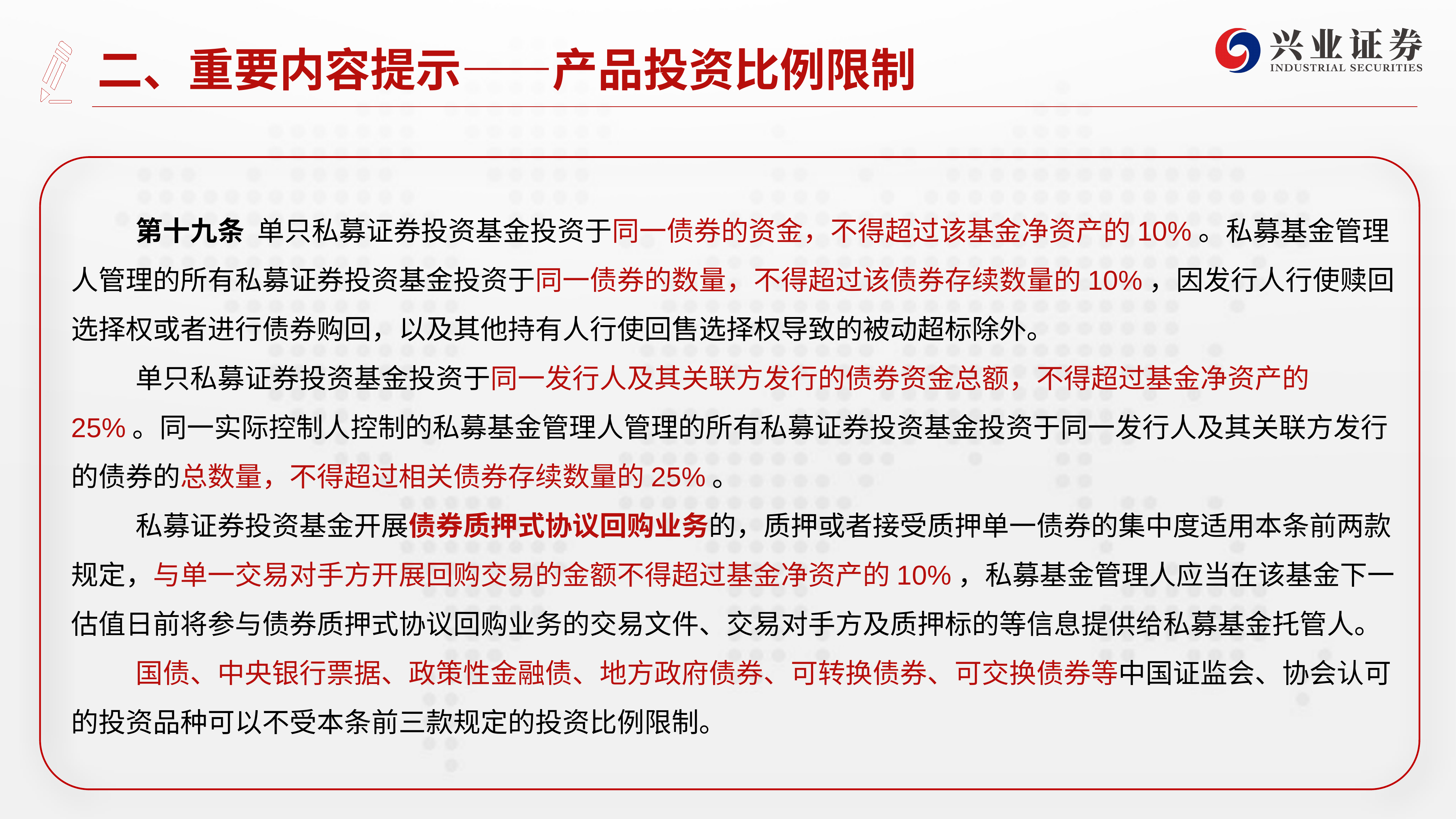

# 二、重要内容提示——产品投资比例限制

第十九条  单只私募证券投资基金投资于同一债券的资金，不得超过该基金净资产的10%。私募基金管理人管理的所有私募证券投资基金投资于同一债券的数量，不得超过该债券存续数量的10%，因发行人行使赎回选择权或者进行债券购回，以及其他持有人行使回售选择权导致的被动超标除外。
单只私募证券投资基金投资于同一发行人及其关联方发行的债券资金总额，不得超过基金净资产的25%。同一实际控制人控制的私募基金管理人管理的所有私募证券投资基金投资于同一发行人及其关联方发行的债券的总数量，不得超过相关债券存续数量的25%。
私募证券投资基金开展债券质押式协议回购业务的，质押或者接受质押单一债券的集中度适用本条前两款规定，与单一交易对手方开展回购交易的金额不得超过基金净资产的10%，私募基金管理人应当在该基金下一估值日前将参与债券质押式协议回购业务的交易文件、交易对手方及质押标的等信息提供给私募基金托管人。
国债、中央银行票据、政策性金融债、地方政府债券、可转换债券、可交换债券等中国证监会、协会认可的投资品种可以不受本条前三款规定的投资比例限制。